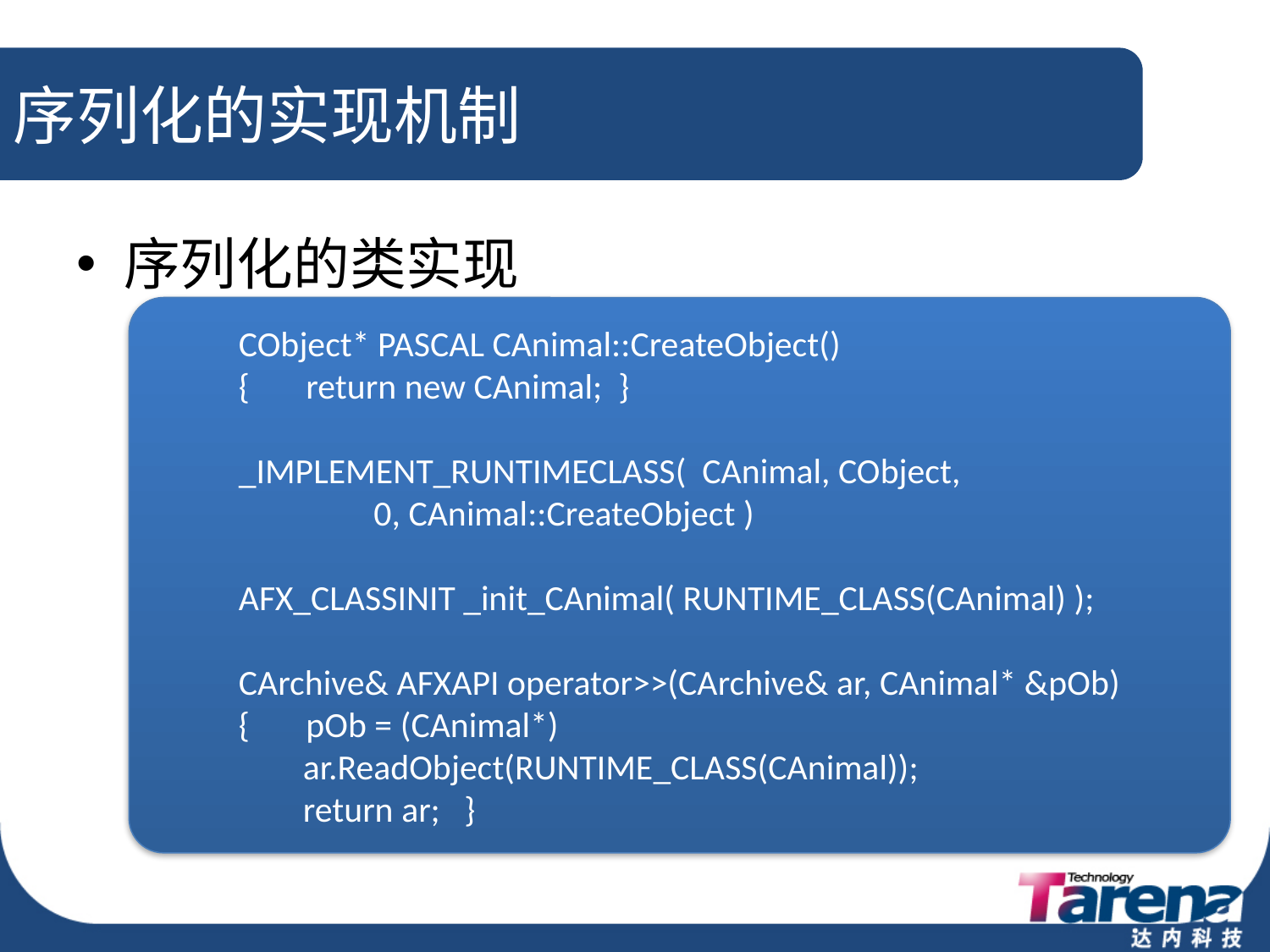

# 序列化的实现机制
序列化的类实现
CObject* PASCAL CAnimal::CreateObject()
{       return new CAnimal;  }

_IMPLEMENT_RUNTIMECLASS(  CAnimal, CObject,
	 0, CAnimal::CreateObject )

AFX_CLASSINIT _init_CAnimal( RUNTIME_CLASS(CAnimal) );

CArchive& AFXAPI operator>>(CArchive& ar, CAnimal* &pOb)
{       pOb = (CAnimal*)
        ar.ReadObject(RUNTIME_CLASS(CAnimal));
        return ar;   }